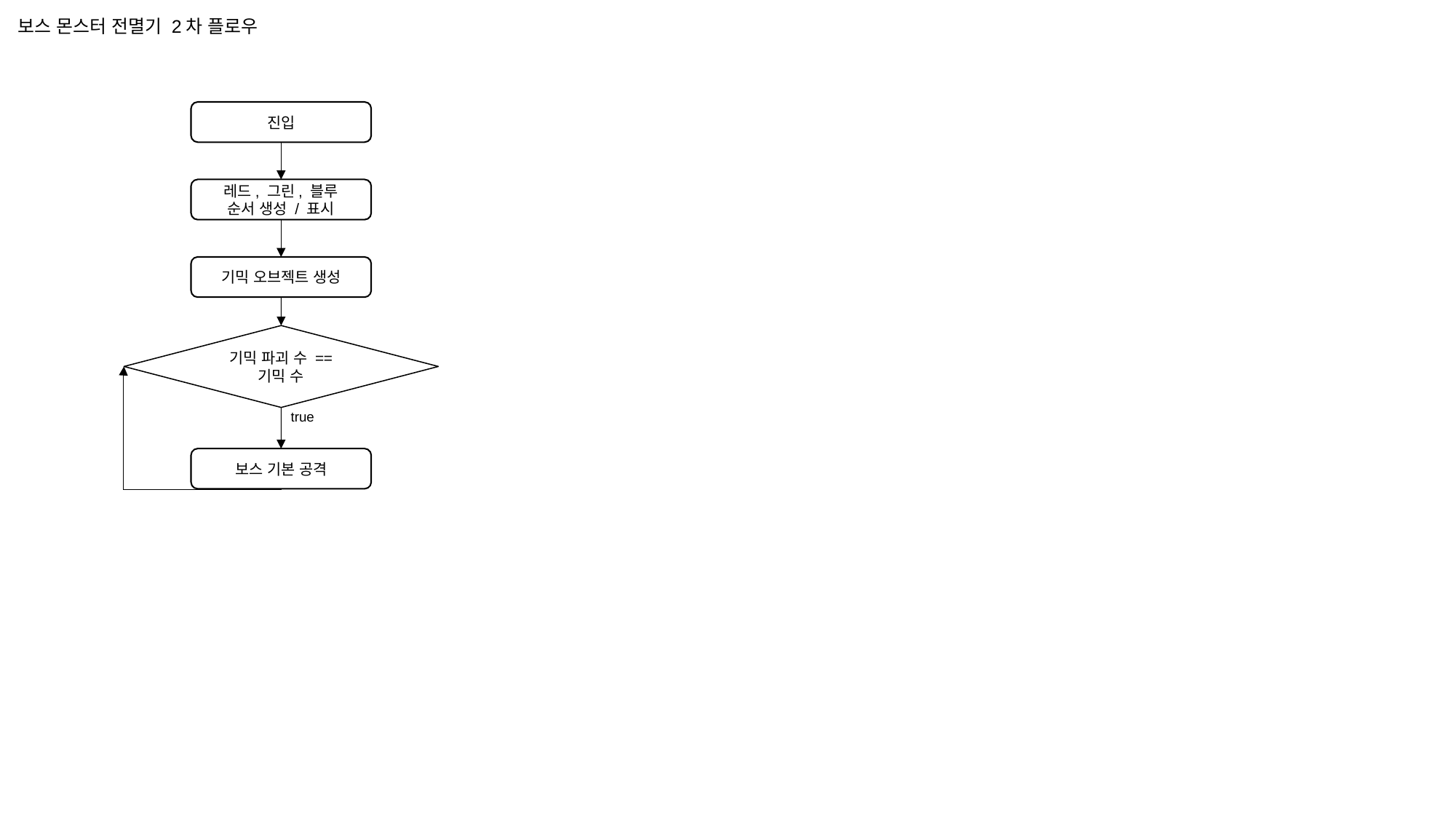

보스 몬스터 전멸기 2차 플로우
진입
레드, 그린, 블루
순서 생성 / 표시
기믹 오브젝트 생성
기믹 파괴 수 ==
기믹 수
true
보스 기본 공격